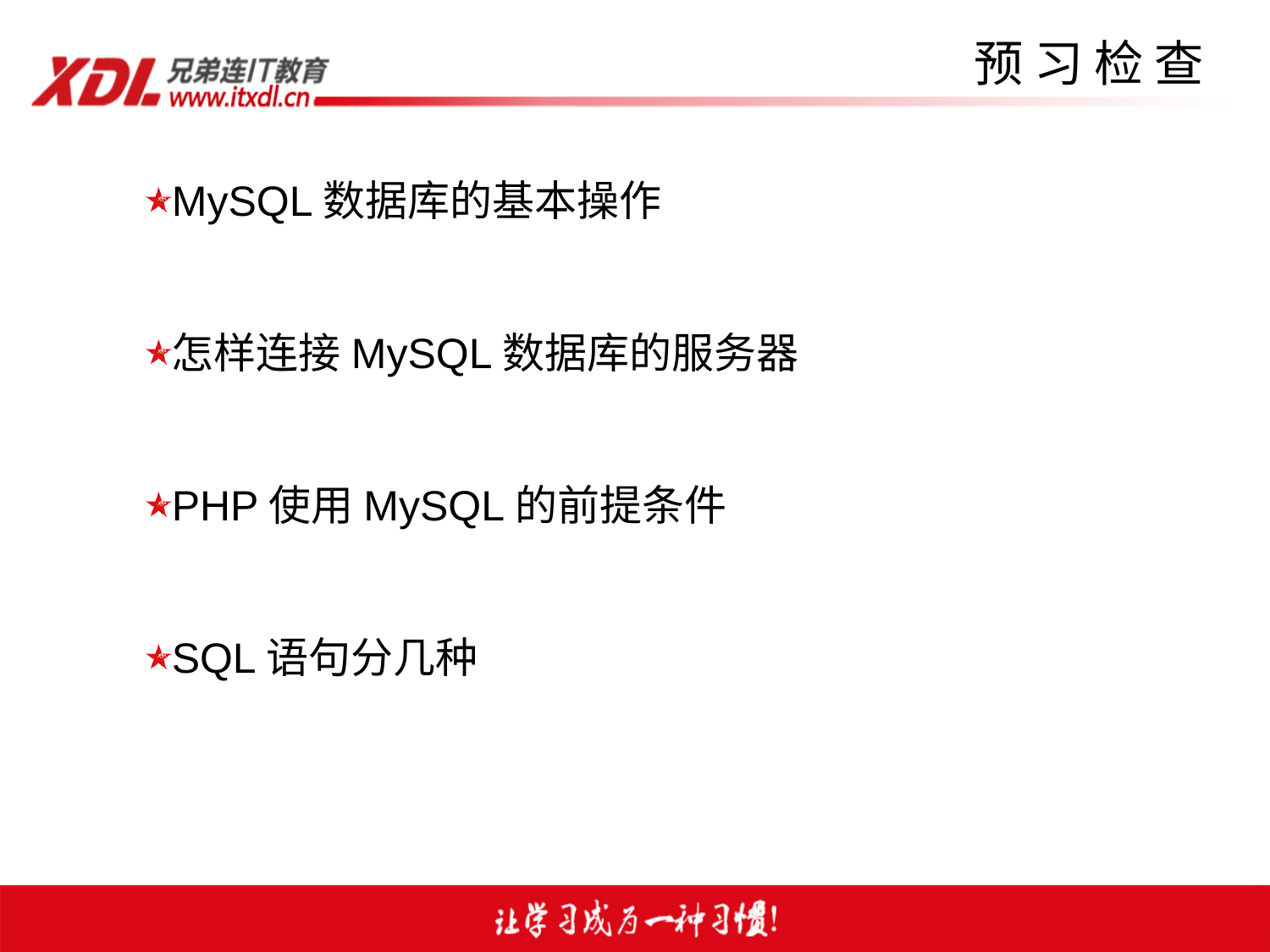

# 预 习 检 查
MySQL数据库的基本操作

怎样连接MySQL数据库的服务器

PHP使用MySQL的前提条件

SQL语句分几种